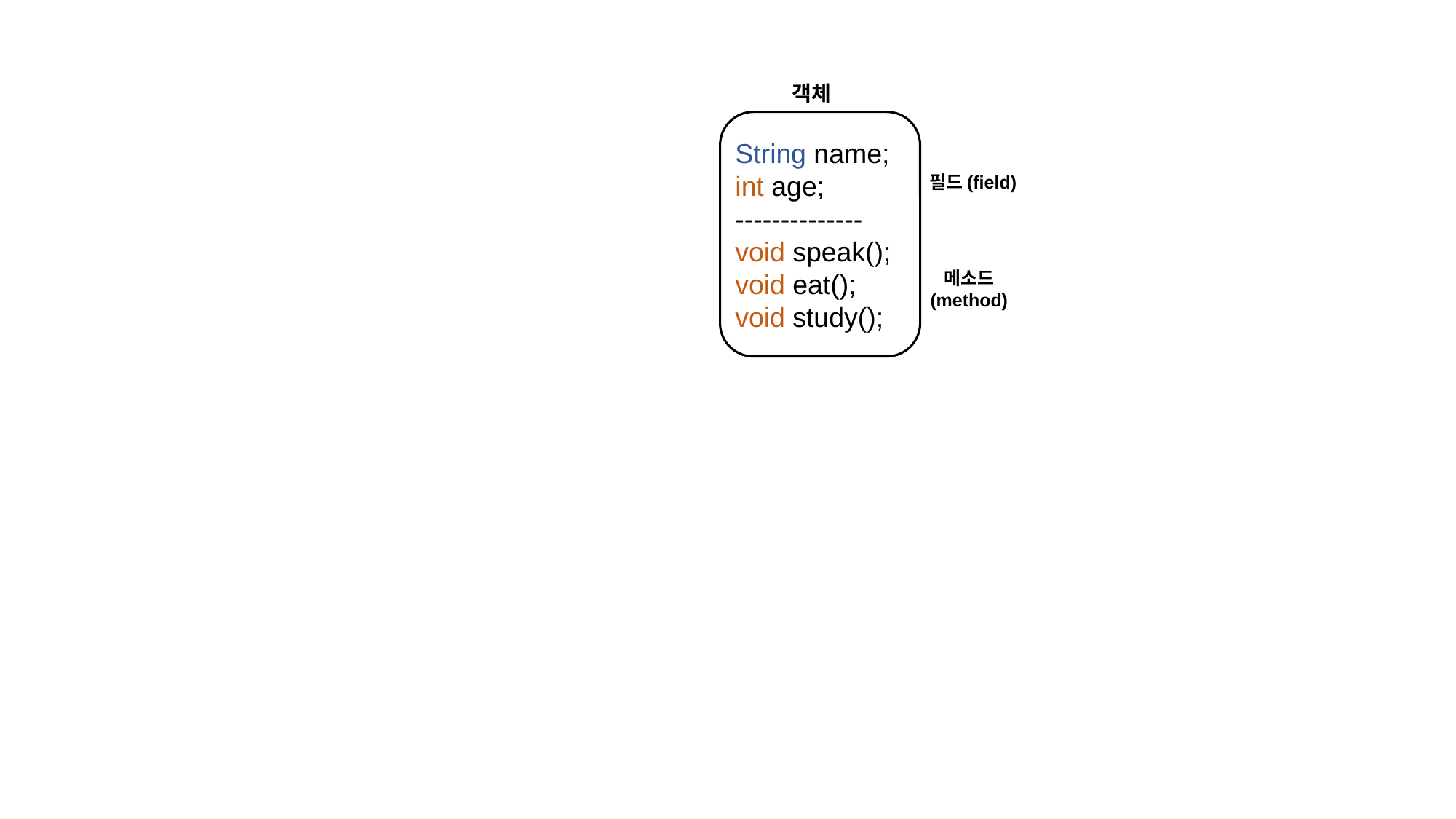

객체

String name;
int age;
--------------
void speak();
void eat();
void study();
필드(field)
메소드
(method)